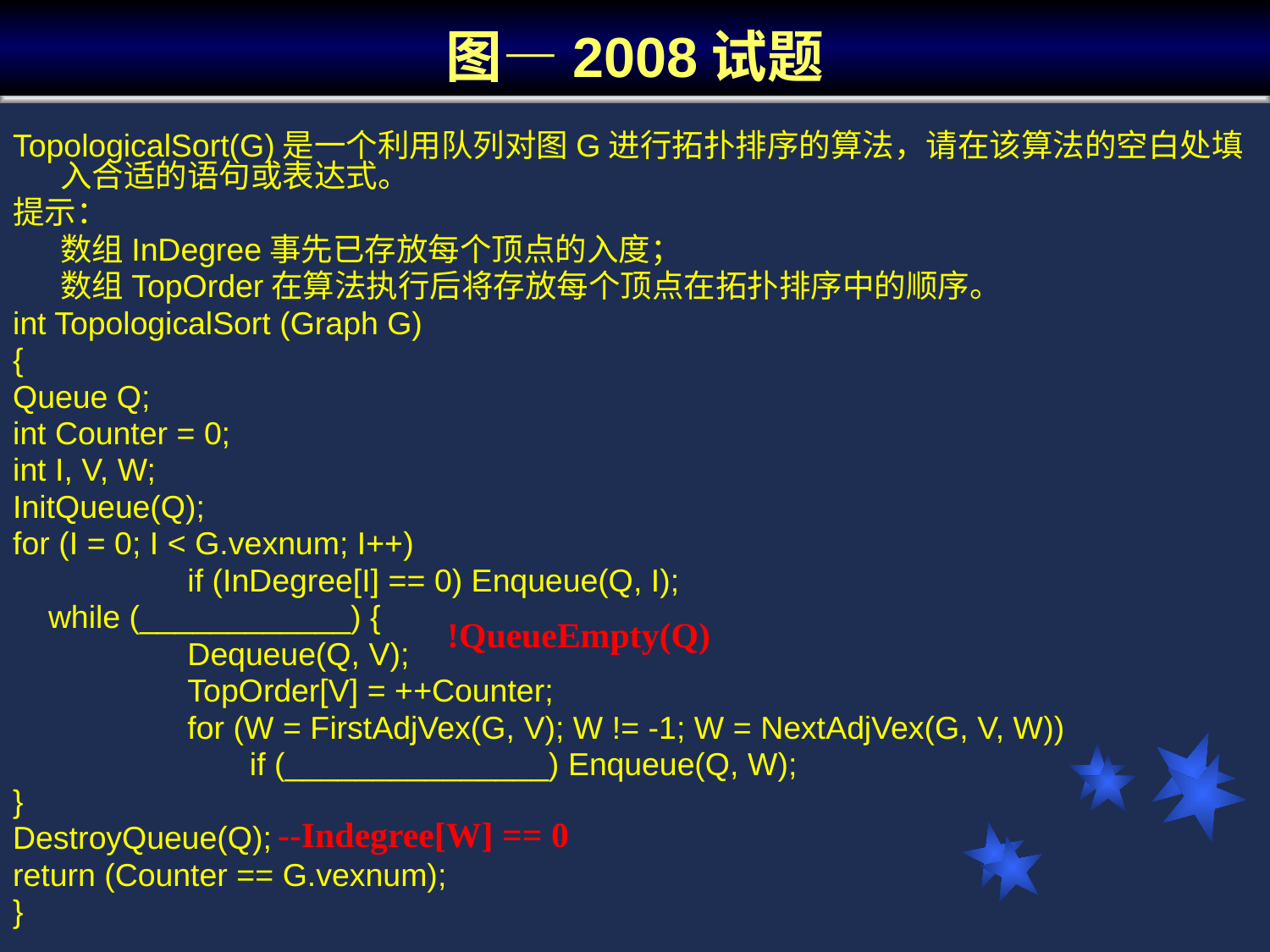

# 图—2008试题
TopologicalSort(G)是一个利用队列对图G进行拓扑排序的算法，请在该算法的空白处填入合适的语句或表达式。
提示：
	数组InDegree事先已存放每个顶点的入度；
	数组TopOrder在算法执行后将存放每个顶点在拓扑排序中的顺序。
int TopologicalSort (Graph G)
{
Queue Q;
int Counter = 0;
int I, V, W;
InitQueue(Q);
for (I = 0; I < G.vexnum; I++)
		if (InDegree[I] == 0) Enqueue(Q, I);
    while (____________) {
		Dequeue(Q, V);
		TopOrder[V] = ++Counter;
		for (W = FirstAdjVex(G, V); W != -1; W = NextAdjVex(G, V, W))
	    	       if (_______________) Enqueue(Q, W);
}
DestroyQueue(Q);
return (Counter == G.vexnum);
}

!QueueEmpty(Q)
--Indegree[W] == 0